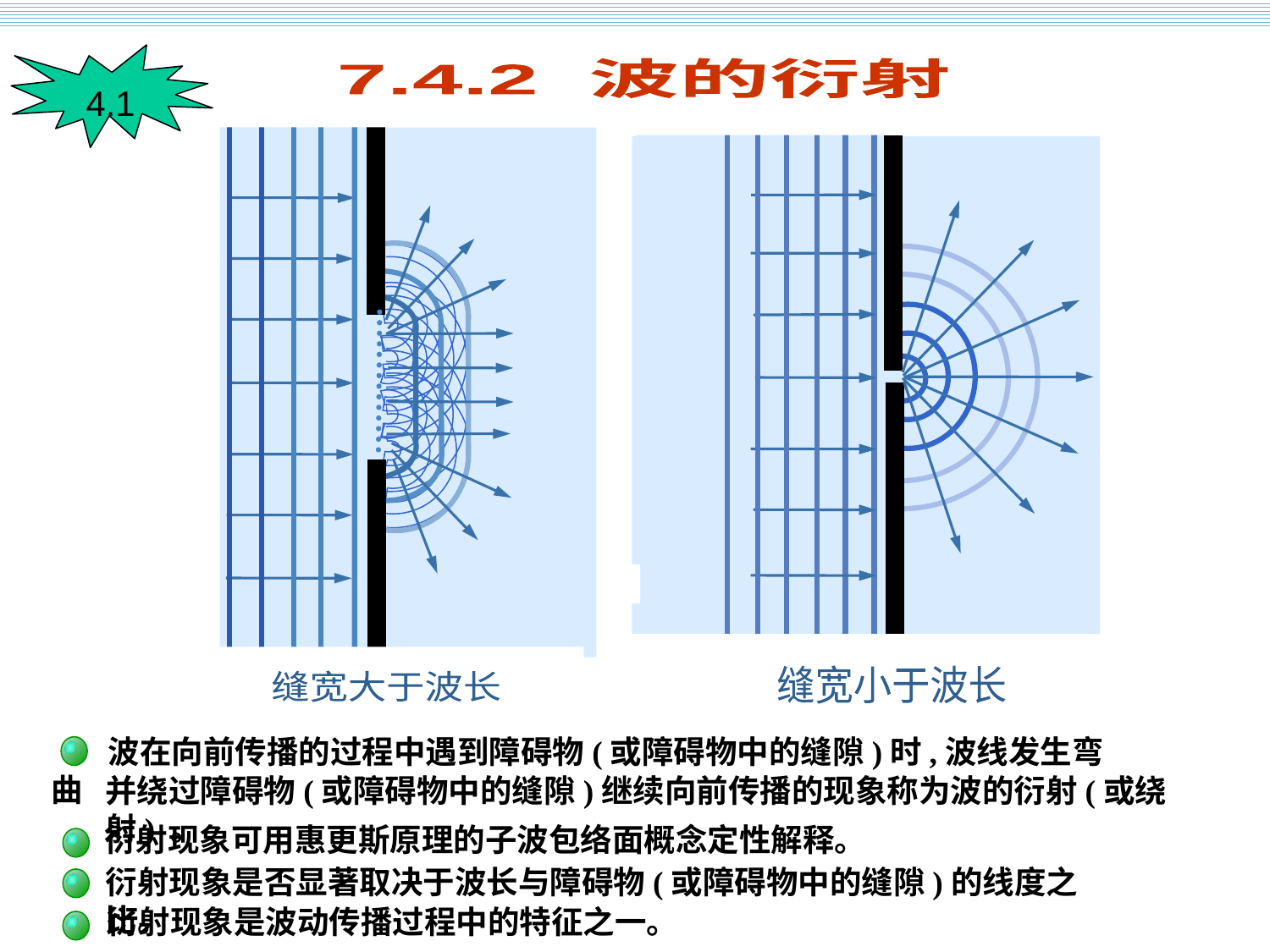

波的衍射
4.1
7.4.2  波的衍射

缝宽大于波长

缝宽小于波长
      波在向前传播的过程中遇到障碍物(或障碍物中的缝隙)时,波线发生弯曲

并绕过障碍物(或障碍物中的缝隙)继续向前传播的现象称为波的衍射(或绕射) 。
衍射现象可用惠更斯原理的子波包络面概念定性解释。

衍射现象是否显著取决于波长与障碍物(或障碍物中的缝隙)的线度之比。

衍射现象是波动传播过程中的特征之一。